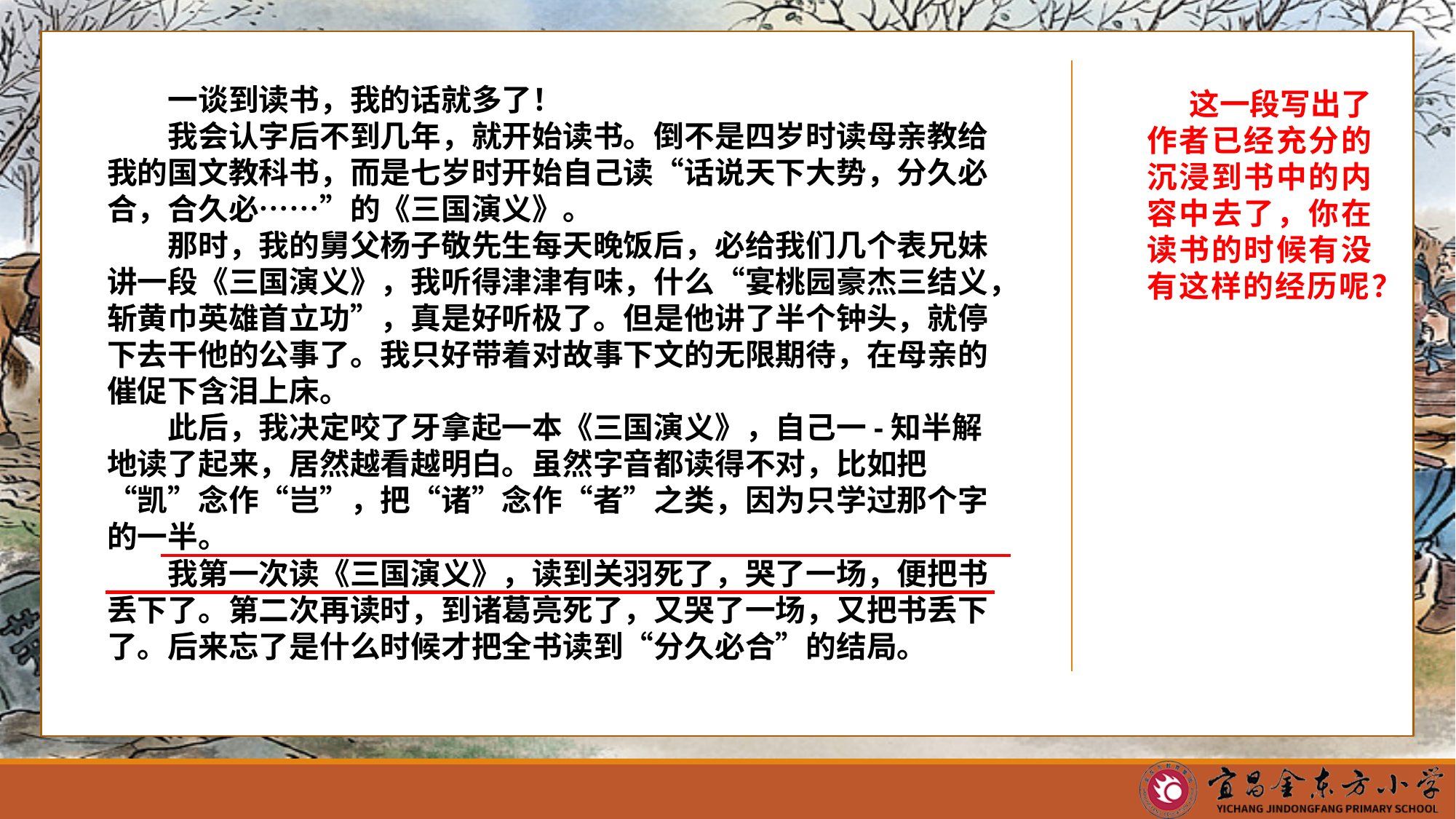

一谈到读书，我的话就多了！
　　我会认字后不到几年，就开始读书。倒不是四岁时读母亲教给我的国文教科书，而是七岁时开始自己读“话说天下大势，分久必合，合久必……”的《三国演义》。
　　那时，我的舅父杨子敬先生每天晚饭后，必给我们几个表兄妹讲一段《三国演义》，我听得津津有味，什么“宴桃园豪杰三结义，斩黄巾英雄首立功”，真是好听极了。但是他讲了半个钟头，就停下去干他的公事了。我只好带着对故事下文的无限期待，在母亲的催促下含泪上床。
　　此后，我决定咬了牙拿起一本《三国演义》，自己一-知半解地读了起来，居然越看越明白。虽然字音都读得不对，比如把“凯”念作“岂”，把“诸”念作“者”之类，因为只学过那个字的一半。
　　我第一次读《三国演义》，读到关羽死了，哭了一场，便把书丢下了。第二次再读时，到诸葛亮死了，又哭了一场，又把书丢下了。后来忘了是什么时候才把全书读到“分久必合”的结局。
     这一段写出了作者已经充分的沉浸到书中的内容中去了，你在读书的时候有没有这样的经历呢？